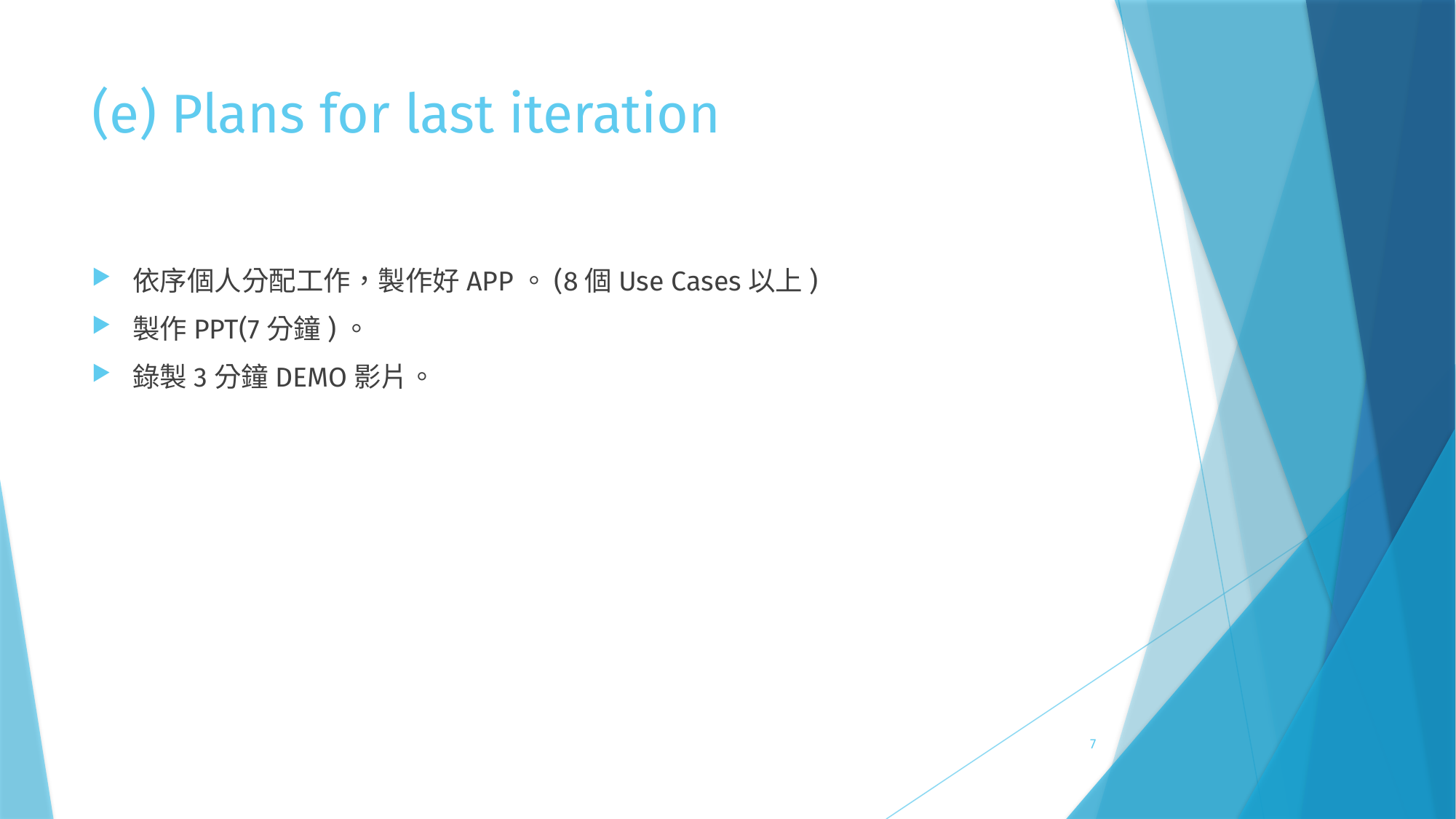

# (e) Plans for last iteration
依序個人分配工作，製作好APP。(8個Use Cases以上)
製作PPT(7分鐘)。
錄製3分鐘DEMO影片。
7